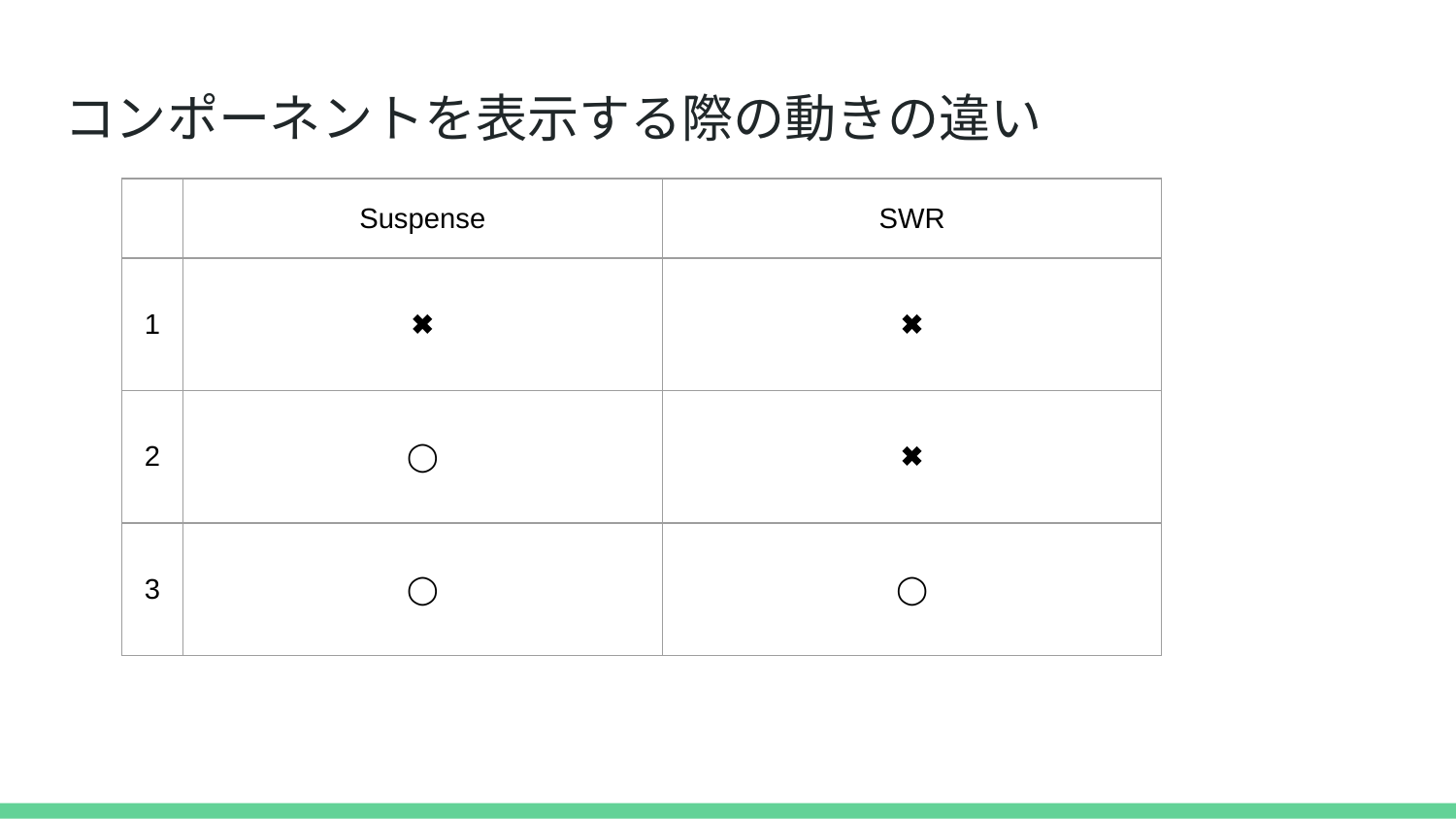

# コンポーネントを表示する際の動きの違い
|  | Suspense | SWR |
| --- | --- | --- |
| 1 | ✖️ | ✖️ |
| 2 | ◯ | ✖️ |
| 3 | ◯ | ◯ |